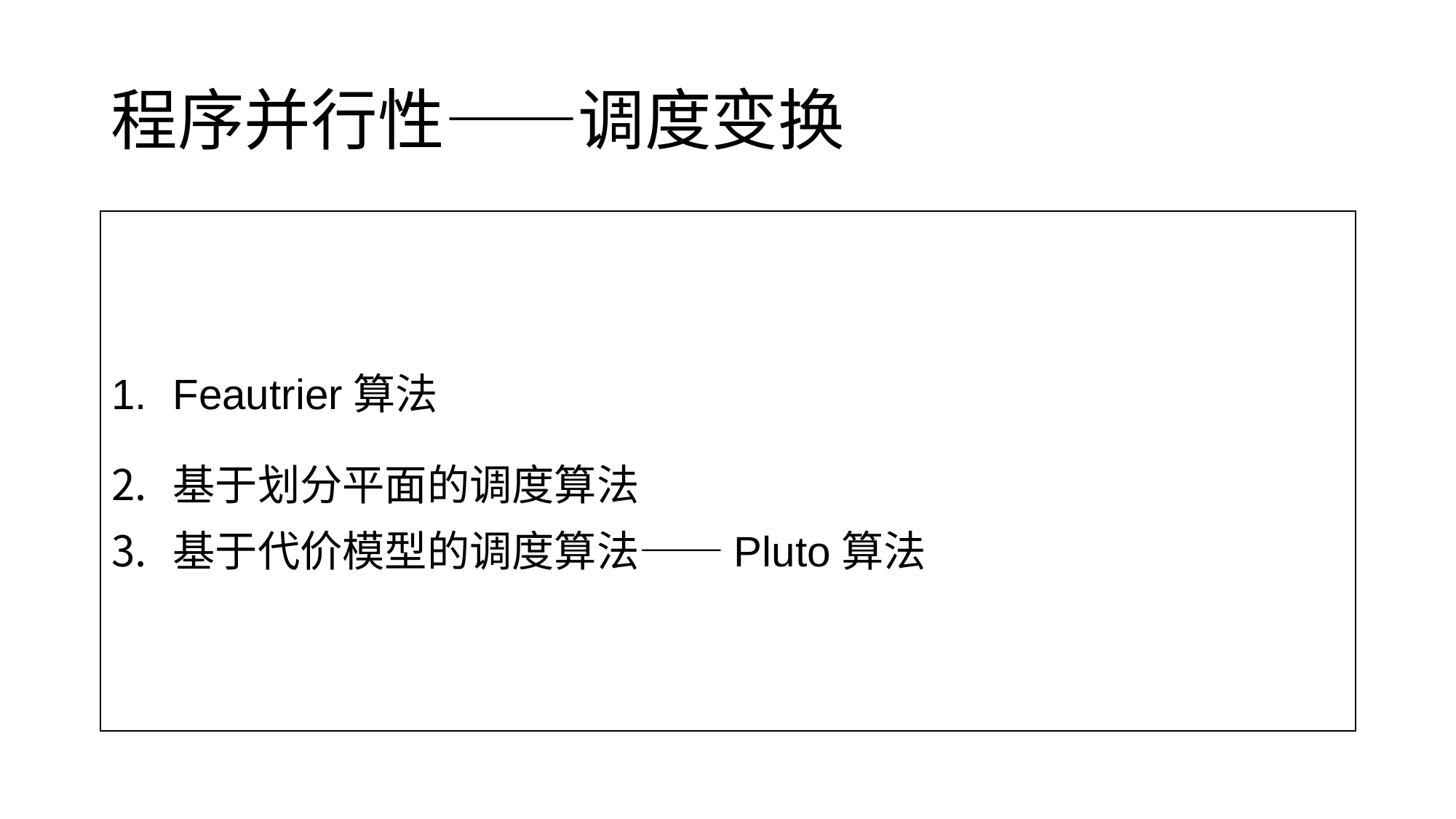

# 程序并行性——调度变换
Feautrier算法
基于划分平面的调度算法
基于代价模型的调度算法——Pluto算法